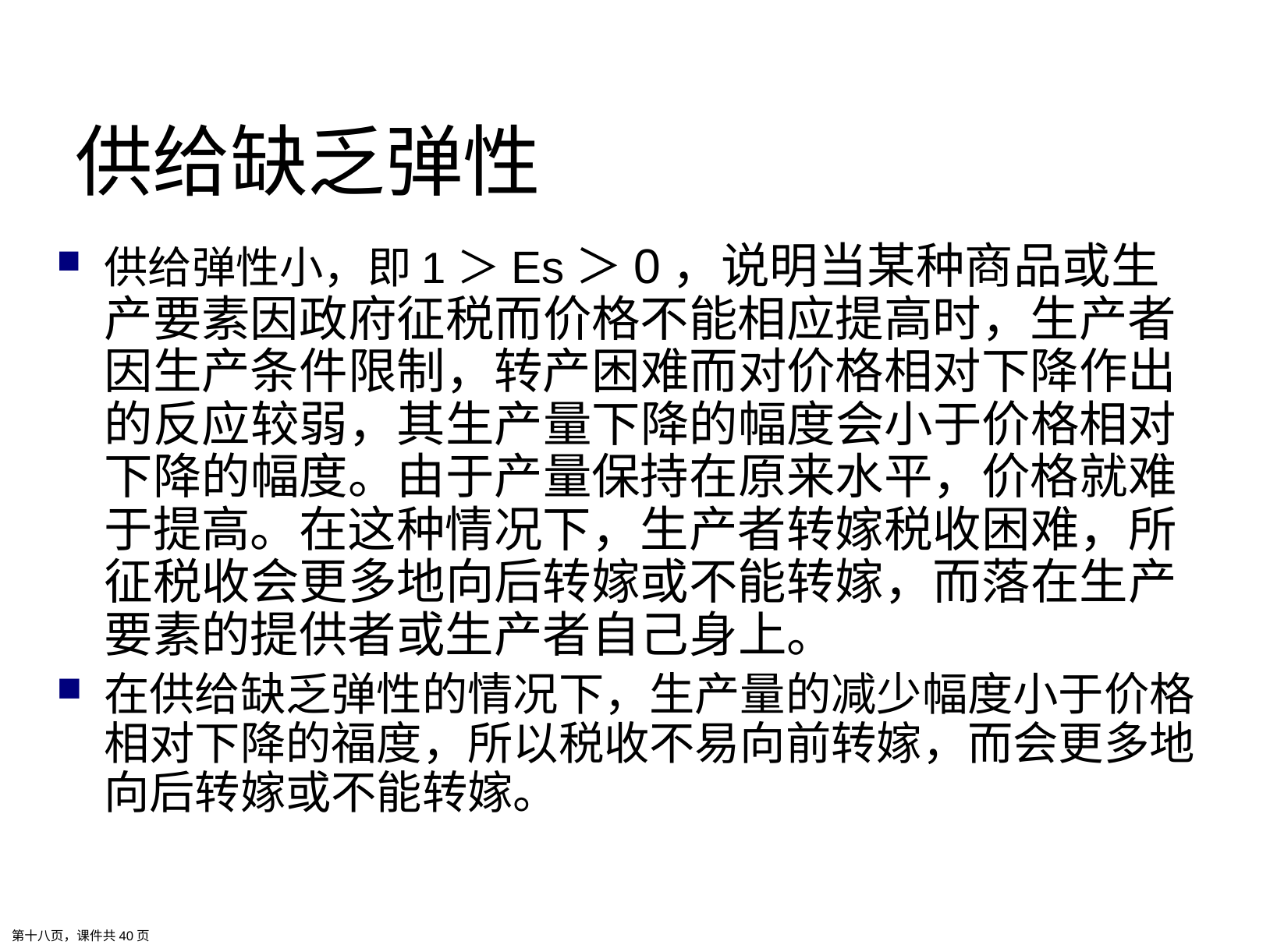

供给缺乏弹性
供给弹性小，即1＞Es＞0，说明当某种商品或生产要素因政府征税而价格不能相应提高时，生产者因生产条件限制，转产困难而对价格相对下降作出的反应较弱，其生产量下降的幅度会小于价格相对下降的幅度。由于产量保持在原来水平，价格就难于提高。在这种情况下，生产者转嫁税收困难，所征税收会更多地向后转嫁或不能转嫁，而落在生产要素的提供者或生产者自己身上。
在供给缺乏弹性的情况下，生产量的减少幅度小于价格相对下降的福度，所以税收不易向前转嫁，而会更多地向后转嫁或不能转嫁。
第十八页，课件共40页